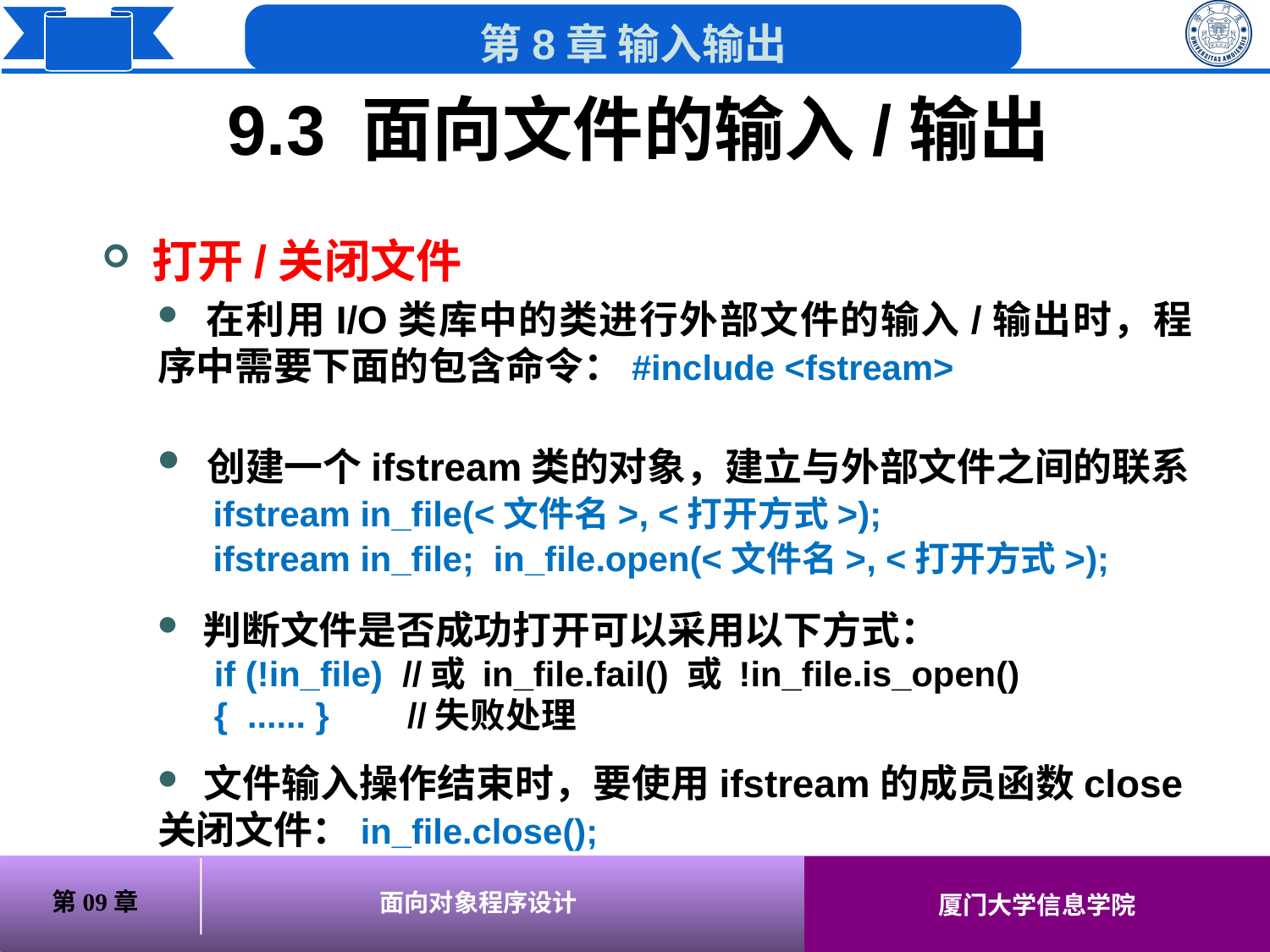

9.3 面向文件的输入/输出
 打开/关闭文件
 在利用I/O类库中的类进行外部文件的输入/输出时，程序中需要下面的包含命令：#include <fstream>

 创建一个ifstream类的对象，建立与外部文件之间的联系
ifstream in_file(<文件名>, <打开方式>);
ifstream in_file;  in_file.open(<文件名>, <打开方式>);

 判断文件是否成功打开可以采用以下方式：
     if (!in_file)  //或 in_file.fail() 或 !in_file.is_open()
     {  ...... }        //失败处理

 文件输入操作结束时，要使用ifstream的成员函数close关闭文件：in_file.close();

56